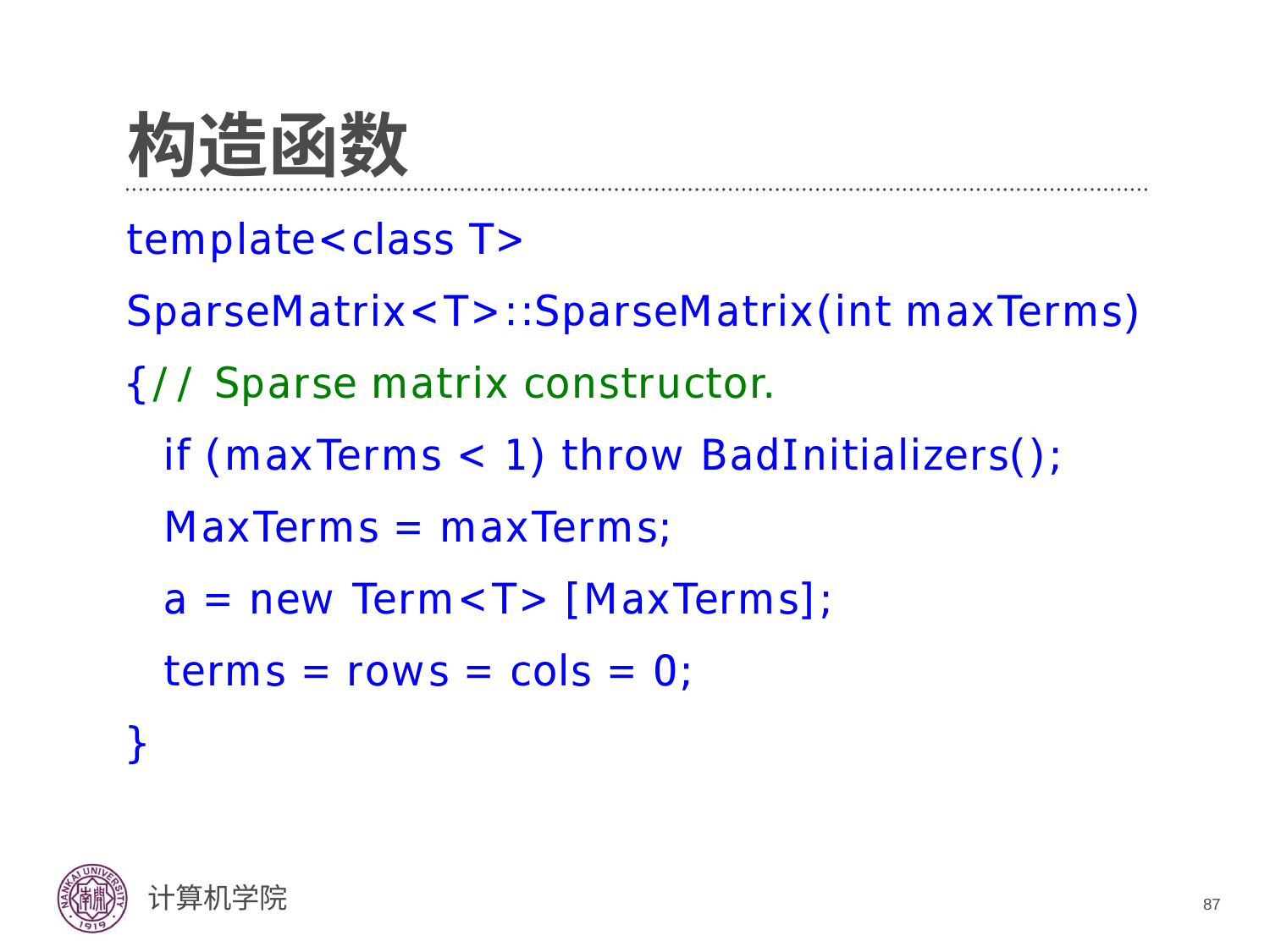

# 构造函数
template<class T>
SparseMatrix<T>::SparseMatrix(int maxTerms)
{// Sparse matrix constructor.
   if (maxTerms < 1) throw BadInitializers();
   MaxTerms = maxTerms;
   a = new Term<T> [MaxTerms];
   terms = rows = cols = 0;
}
87